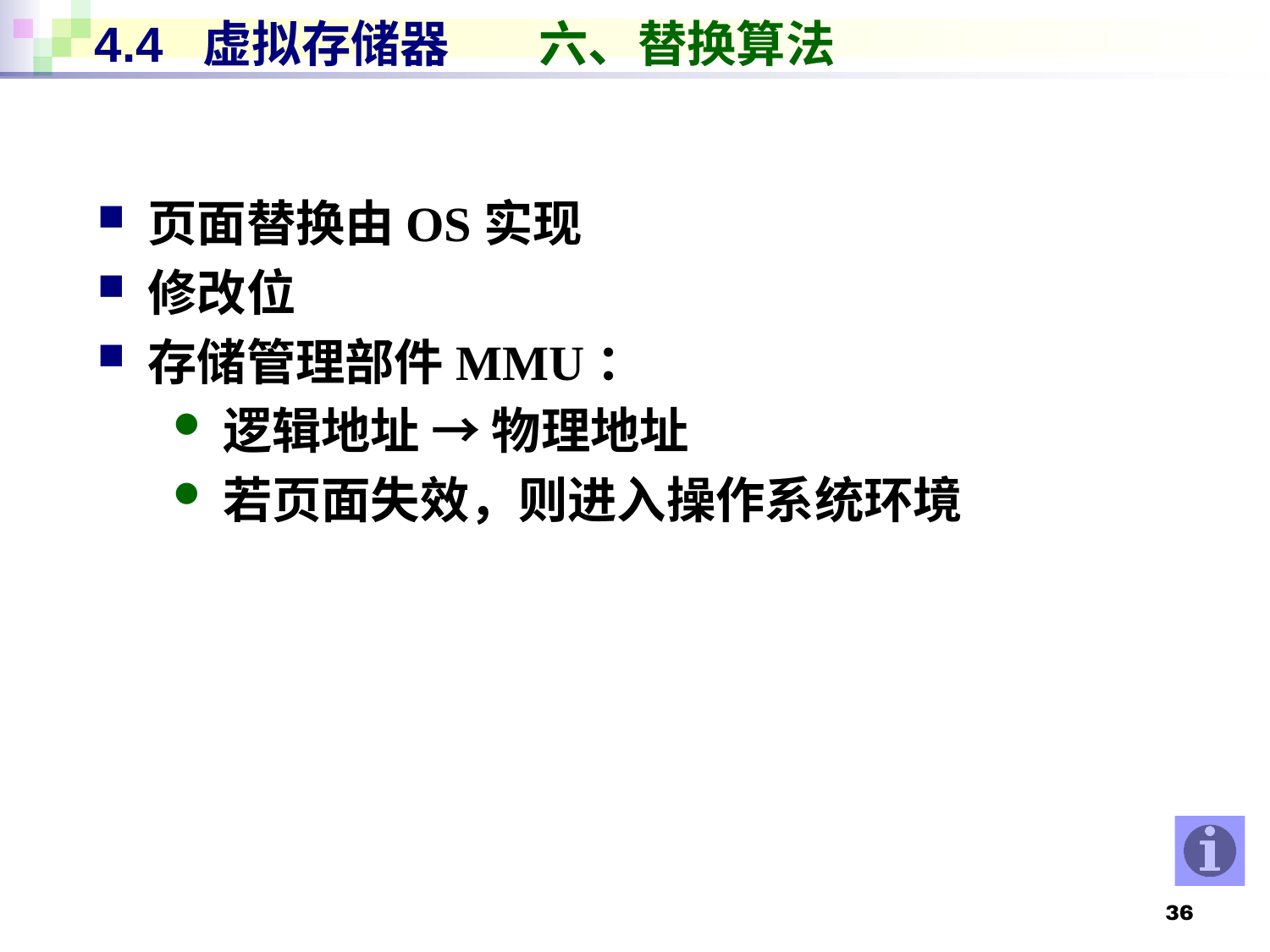

# 4.4  虚拟存储器        六、替换算法
页面替换由OS实现
修改位
存储管理部件MMU：
逻辑地址 → 物理地址
若页面失效，则进入操作系统环境

36